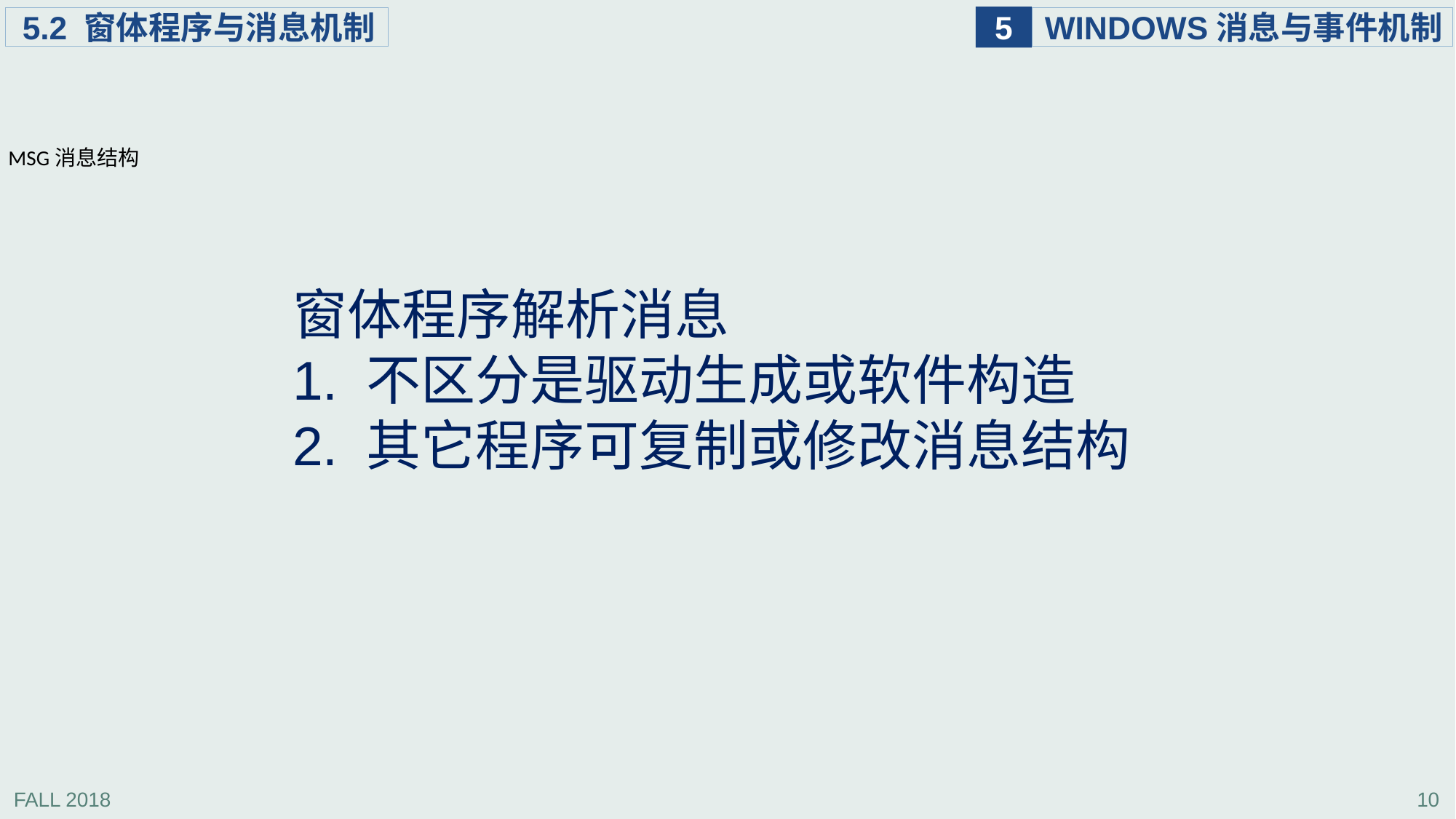

MSG消息结构
窗体程序解析消息
1. 不区分是驱动生成或软件构造
2. 其它程序可复制或修改消息结构